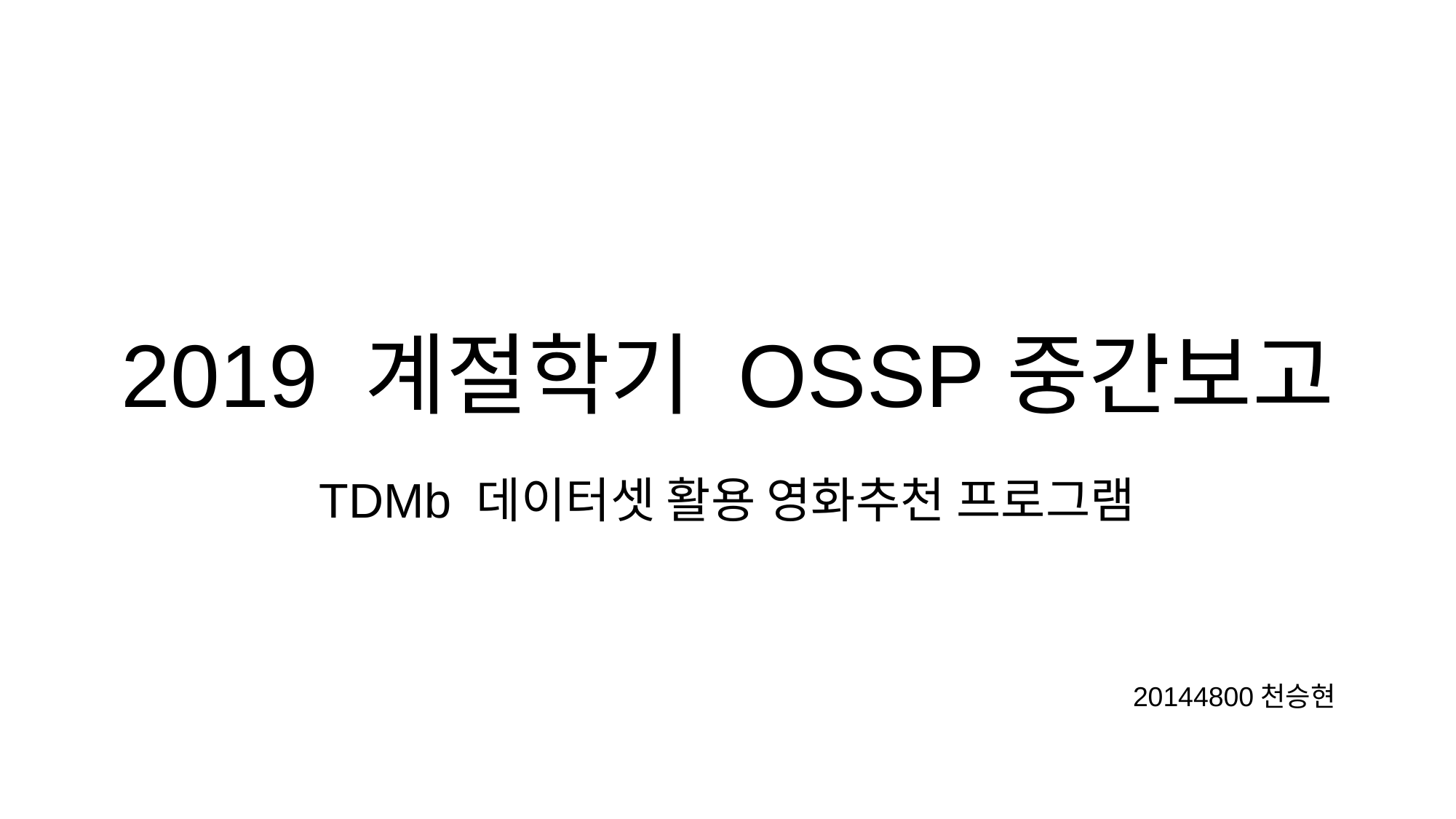

# 2019 계절학기 OSSP중간보고
TDMb 데이터셋 활용 영화추천 프로그램
20144800천승현